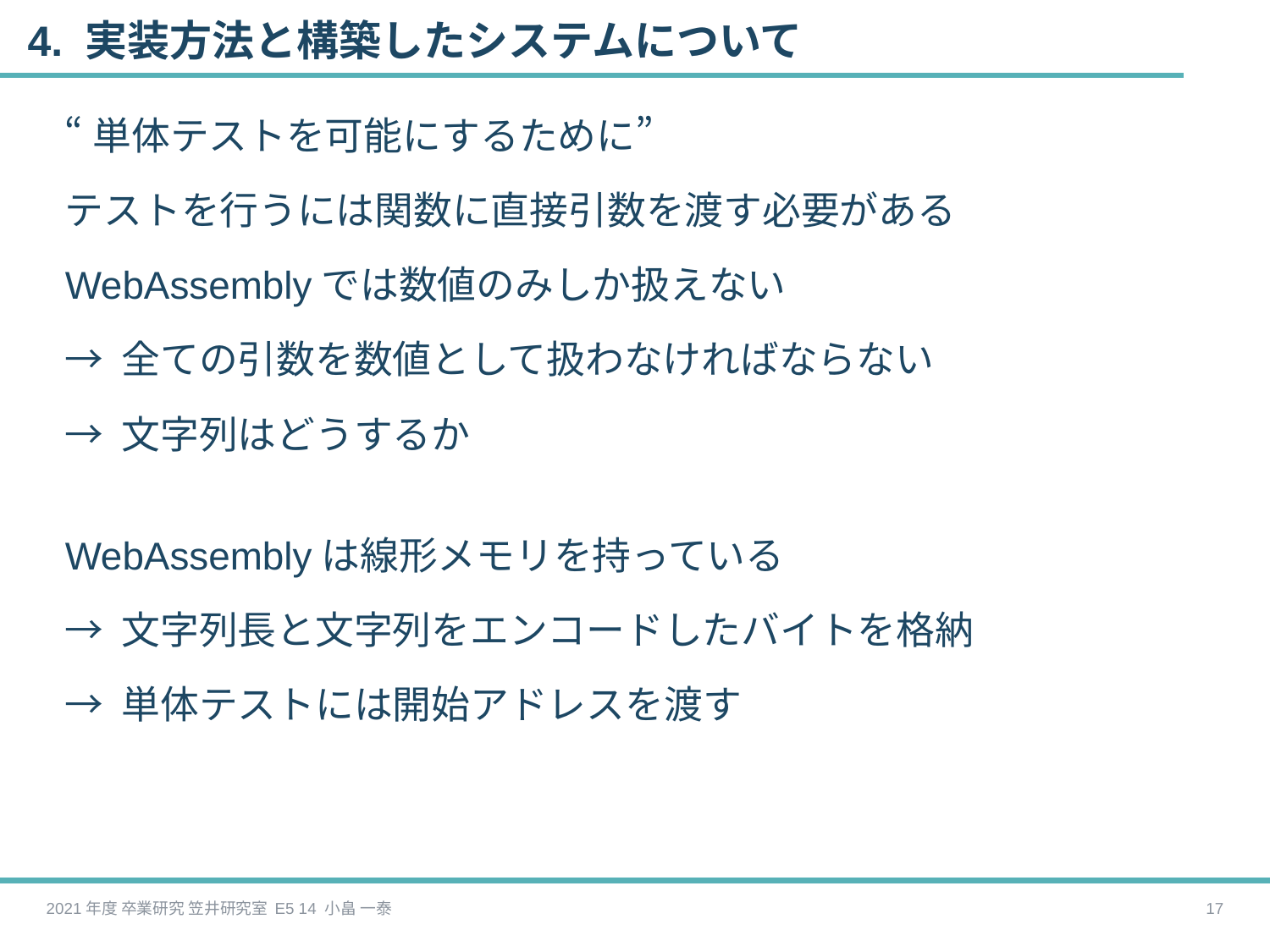

# 4. 実装方法と構築したシステムについて
“単体テストを可能にするために”
テストを行うには関数に直接引数を渡す必要がある
WebAssemblyでは数値のみしか扱えない
→ 全ての引数を数値として扱わなければならない
→ 文字列はどうするか
WebAssemblyは線形メモリを持っている
→ 文字列長と文字列をエンコードしたバイトを格納
→ 単体テストには開始アドレスを渡す
2021年度 卒業研究 笠井研究室 E5 14 小畠 一泰
17